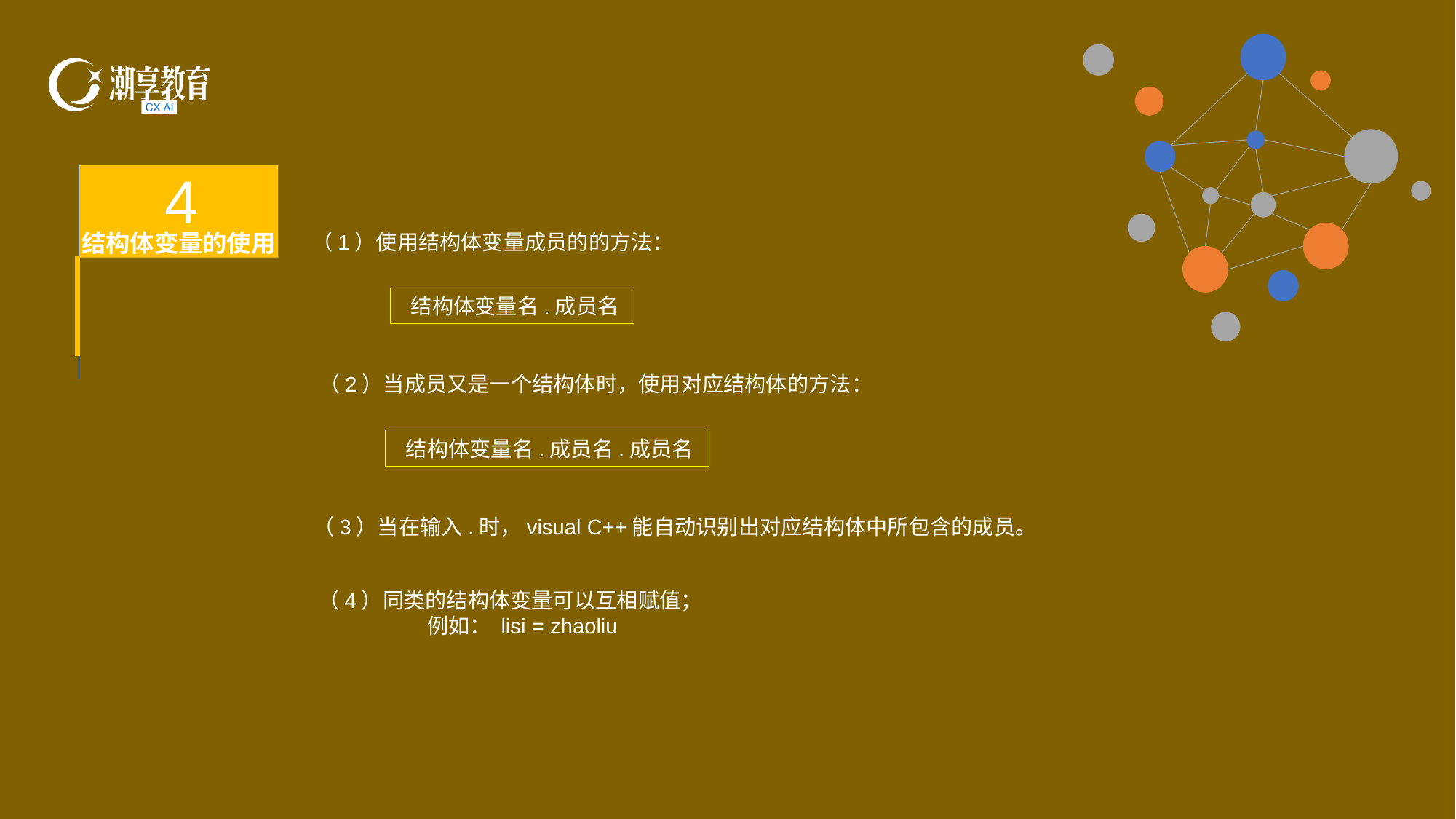

4

结构体变量的使用

（1）使用结构体变量成员的的方法：
 结构体变量名.成员名
（2）当成员又是一个结构体时，使用对应结构体的方法：
 结构体变量名.成员名.成员名
（3）当在输入.时，visual C++能自动识别出对应结构体中所包含的成员。
（4）同类的结构体变量可以互相赋值；
	例如： lisi = zhaoliu